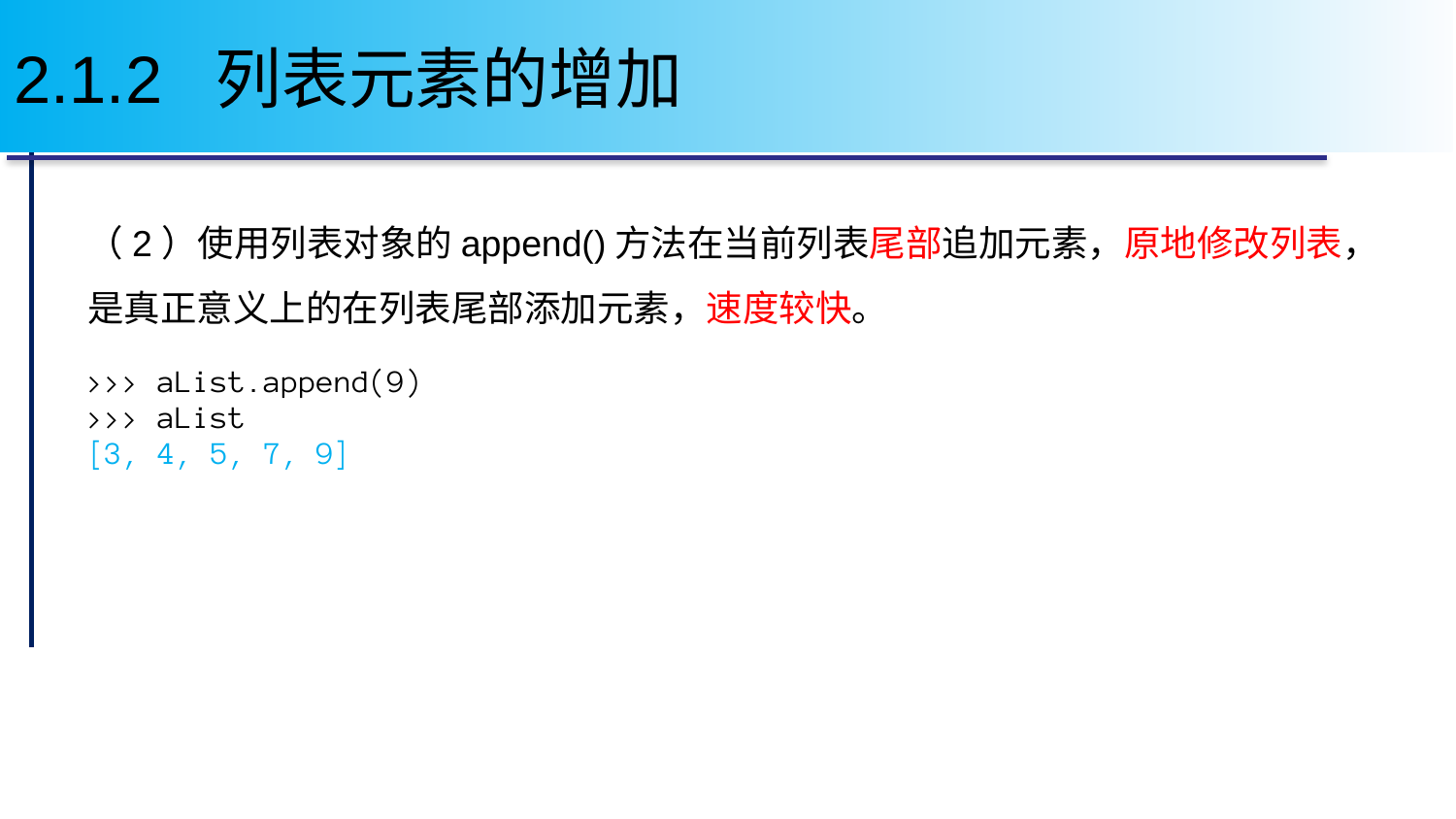

# 2.1.2  列表元素的增加
（2）使用列表对象的append()方法在当前列表尾部追加元素，原地修改列表，是真正意义上的在列表尾部添加元素，速度较快。

>>> aList.append(9)
>>> aList
[3, 4, 5, 7, 9]